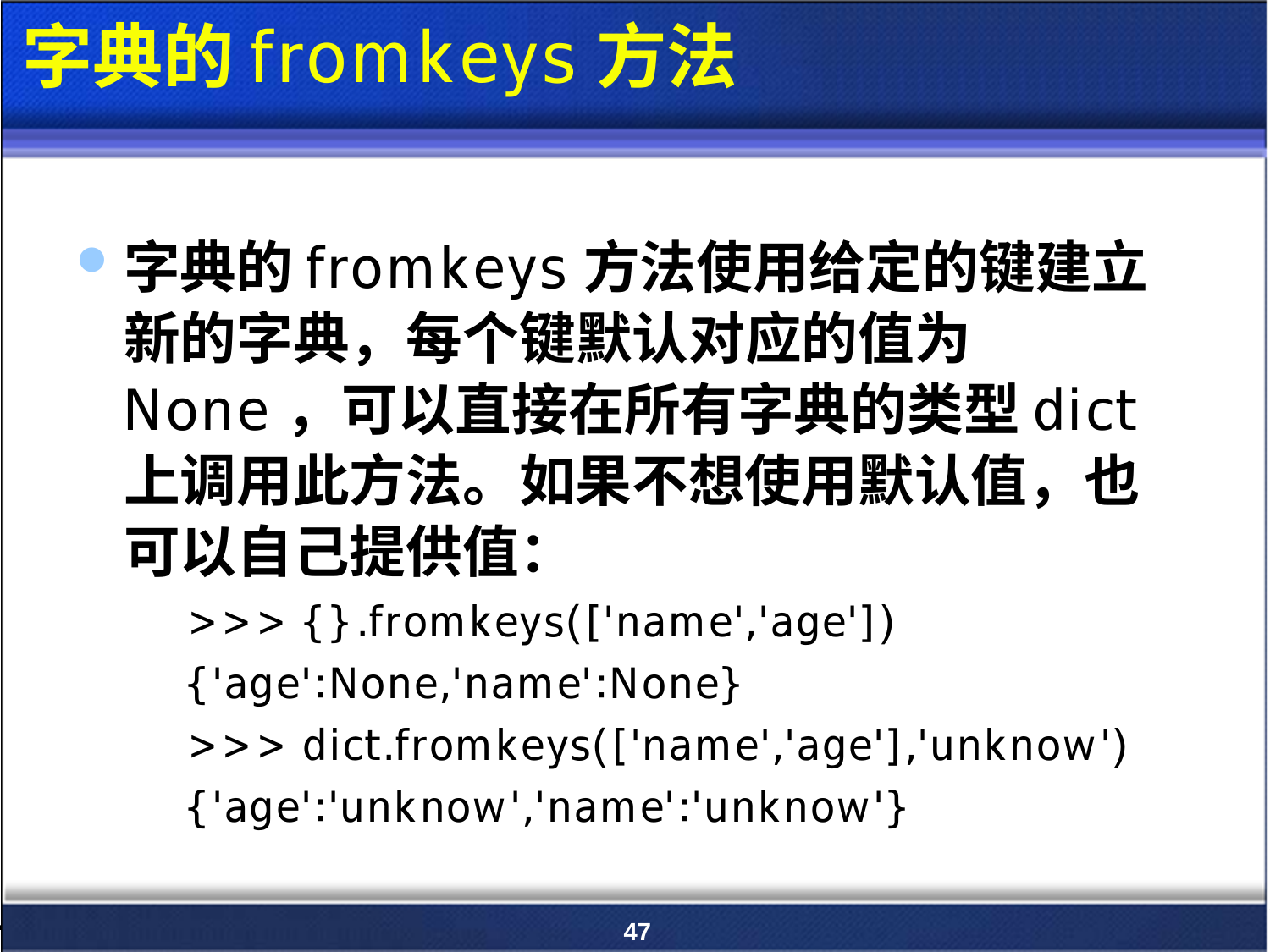

# 字典的fromkeys方法
字典的fromkeys方法使用给定的键建立新的字典，每个键默认对应的值为None，可以直接在所有字典的类型dict上调用此方法。如果不想使用默认值，也可以自己提供值：
>>> {}.fromkeys(['name','age'])
{'age':None,'name':None}
>>> dict.fromkeys(['name','age'],'unknow')
{'age':'unknow','name':'unknow'}

47